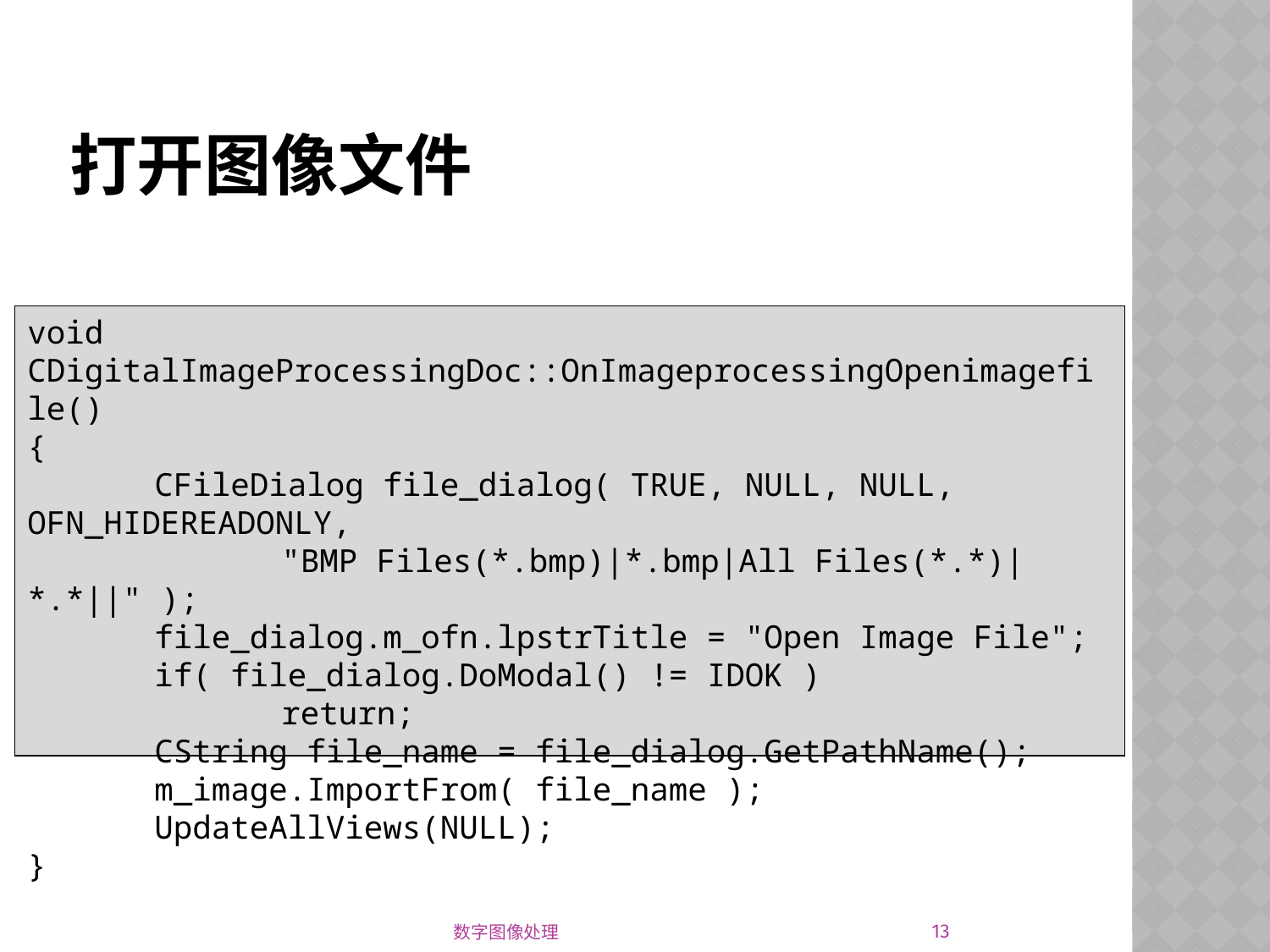

# 打开图像文件
void CDigitalImageProcessingDoc::OnImageprocessingOpenimagefile()
{
	CFileDialog file_dialog( TRUE, NULL, NULL, OFN_HIDEREADONLY,
		"BMP Files(*.bmp)|*.bmp|All Files(*.*)|*.*||" );
	file_dialog.m_ofn.lpstrTitle = "Open Image File";
	if( file_dialog.DoModal() != IDOK )
		return;
	CString file_name = file_dialog.GetPathName();
	m_image.ImportFrom( file_name );
	UpdateAllViews(NULL);
}
13
数字图像处理